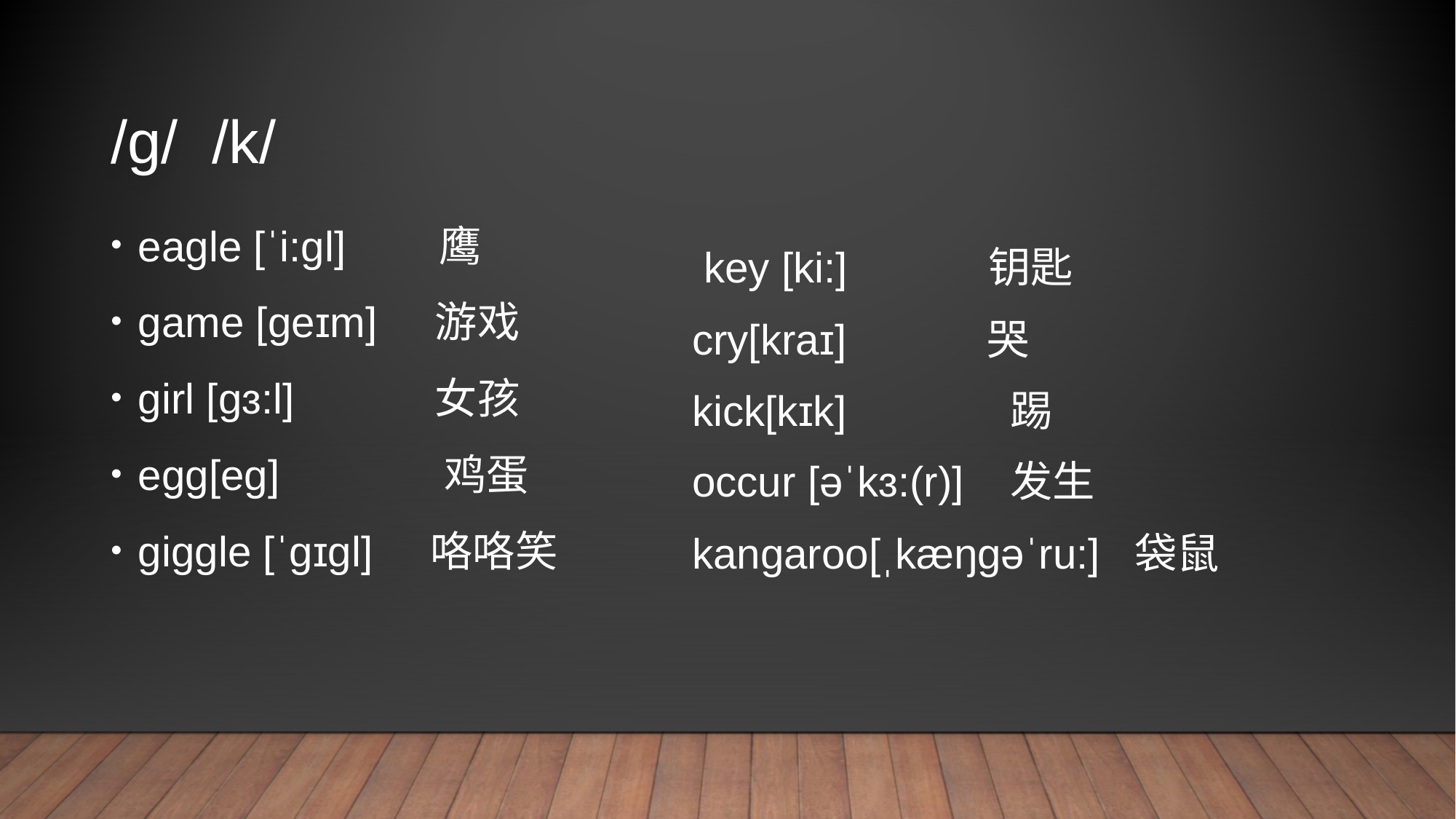

# /ɡ/  /k/
eagle [ˈi:gl]       鹰
game [geɪm]    游戏
girl [gɜ:l]           女孩
egg[eg]             鸡蛋
giggle [ˈgɪgl]    咯咯笑
 key [ki:]           钥匙
cry[kraɪ]           哭
kick[kɪk]             踢
occur [əˈkɜ:(r)]   发生
kangaroo[ˌkæŋgəˈru:]  袋鼠